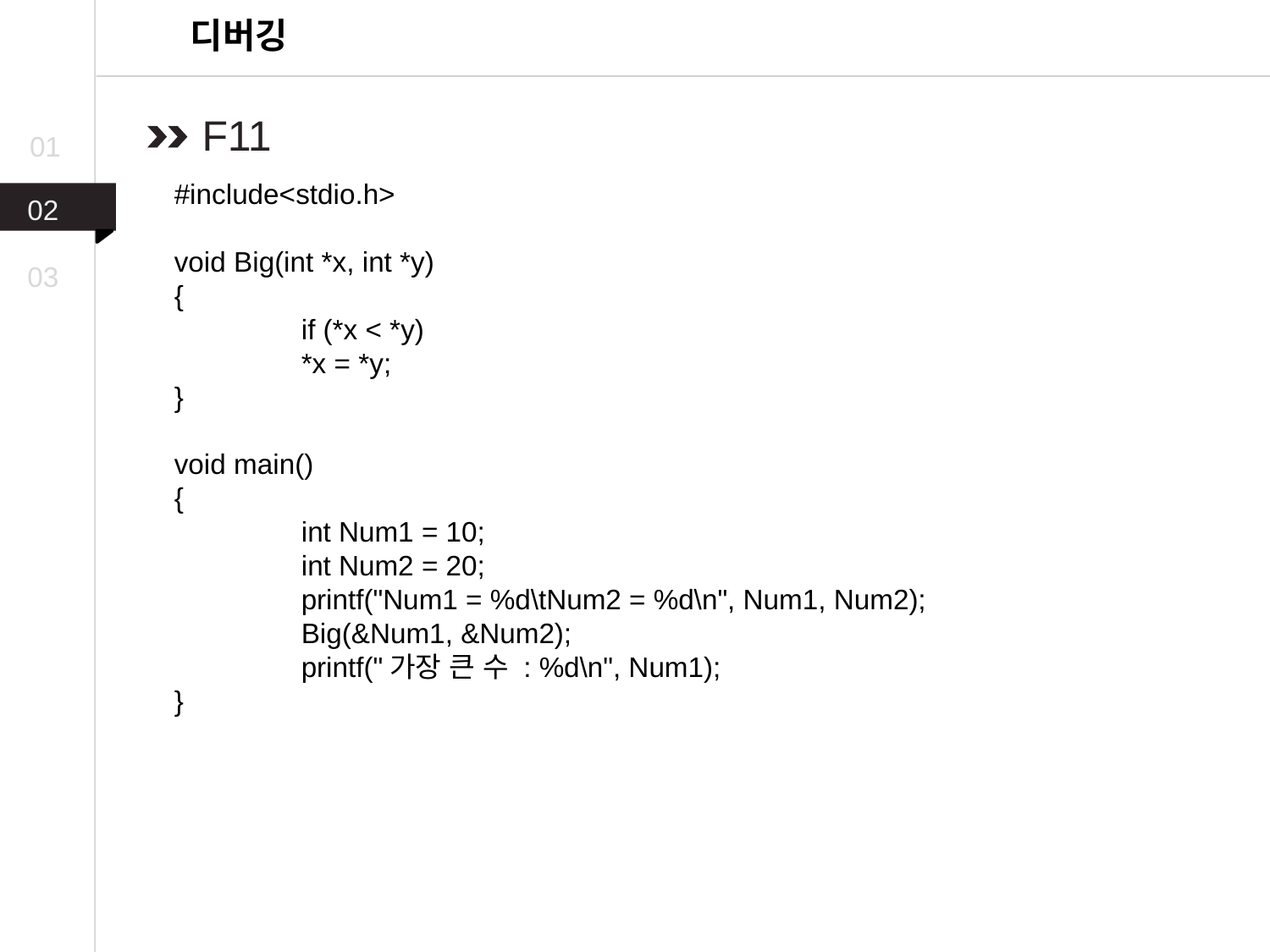

디버깅
 F11
01

#include<stdio.h>

void Big(int *x, int *y)
{
	if (*x < *y)
	*x = *y;
}

void main()
{
	int Num1 = 10;
	int Num2 = 20;
	printf("Num1 = %d\tNum2 = %d\n", Num1, Num2);
	Big(&Num1, &Num2);
	printf("가장 큰 수 : %d\n", Num1);
}

02

03